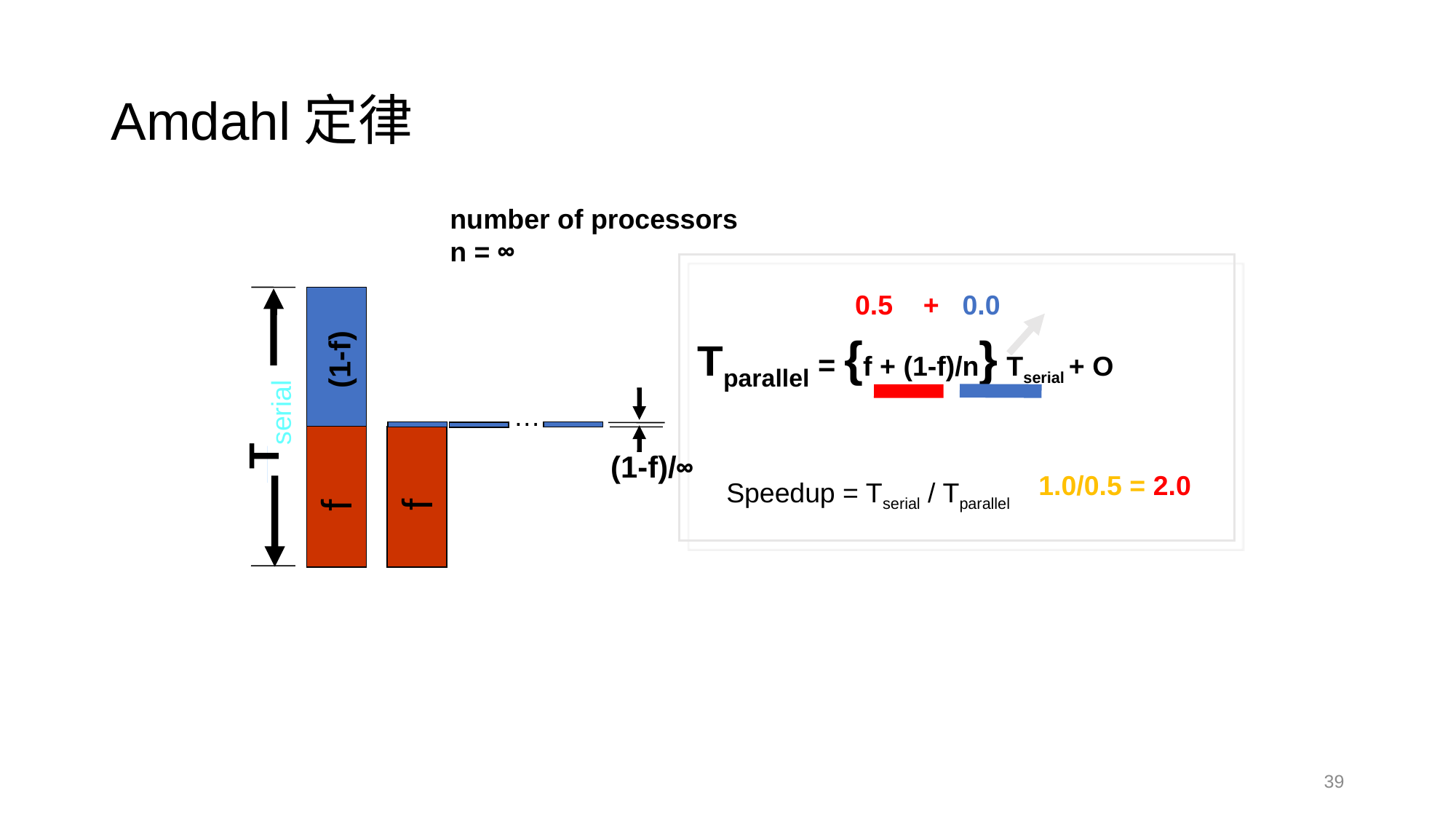

# Amdahl定律
number of processors
n = ∞

Tparallel = {f + (1-f)/n} Tserial + O

Speedup = Tserial / Tparallel
0.5    +   0.0
1.0/0.5 = 2.0

T
serial

(1-f)

…

(1-f)/∞

f

f
39